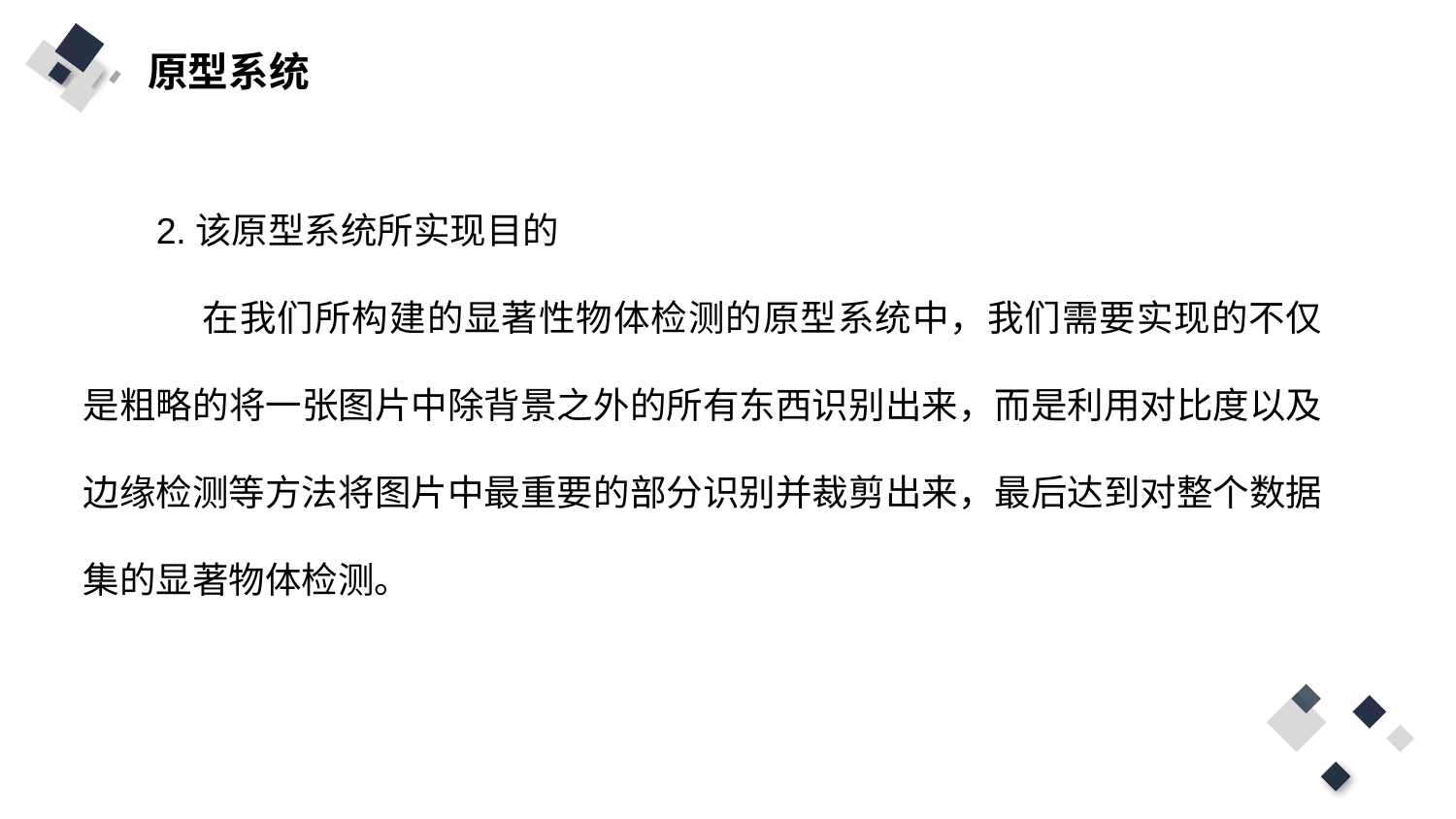

原型系统

2.该原型系统所实现目的
    在我们所构建的显著性物体检测的原型系统中，我们需要实现的不仅是粗略的将一张图片中除背景之外的所有东西识别出来，而是利用对比度以及边缘检测等方法将图片中最重要的部分识别并裁剪出来，最后达到对整个数据集的显著物体检测。
标题内	容
单击此处添加文字阐述，添加简短问题说明文字

标题内	容
单击此处添加文字阐述，添加简短问题说明文字